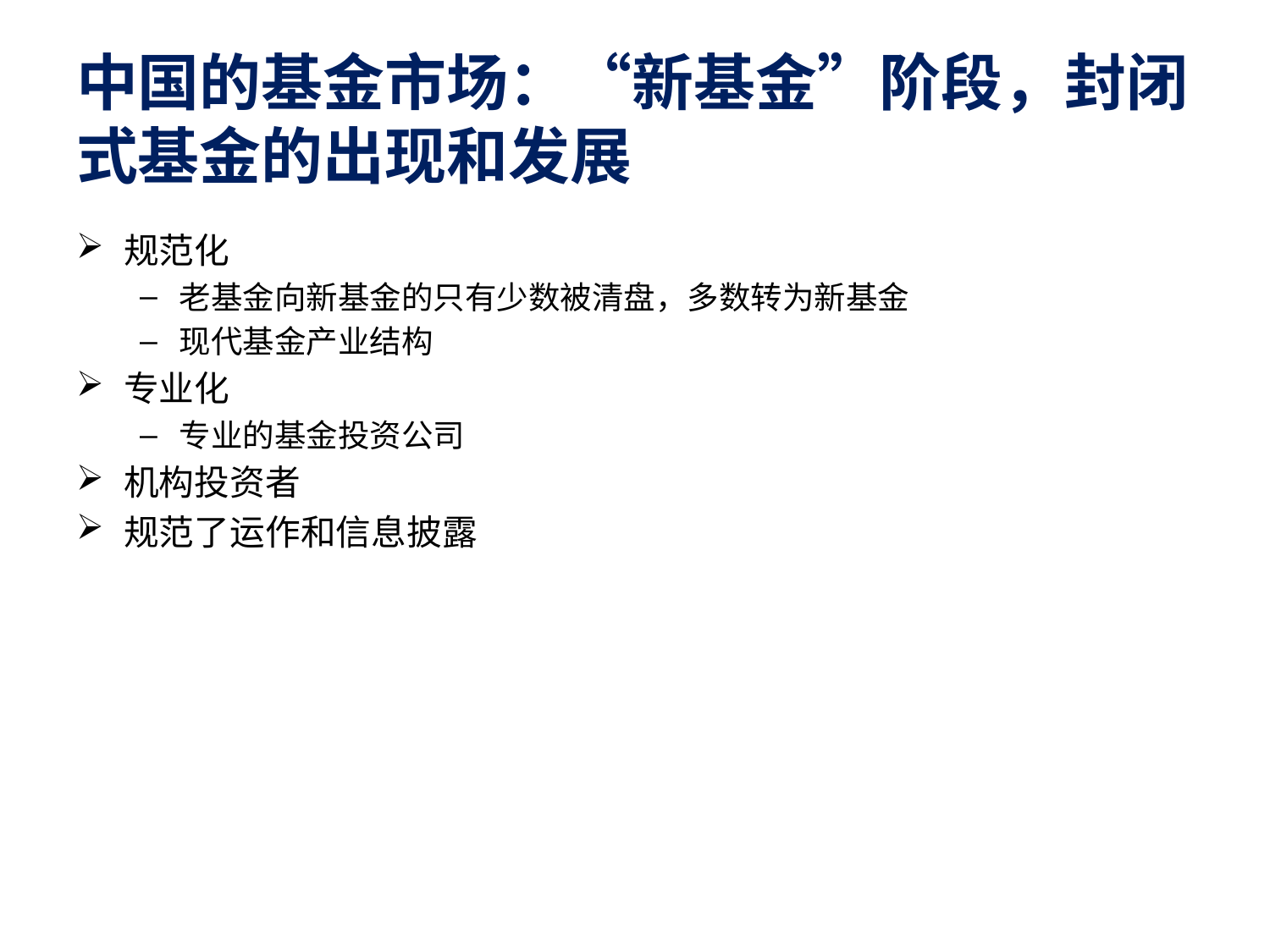

# 中国的基金市场：“新基金”阶段，封闭式基金的出现和发展
规范化
老基金向新基金的只有少数被清盘，多数转为新基金
现代基金产业结构
专业化
专业的基金投资公司
机构投资者
规范了运作和信息披露